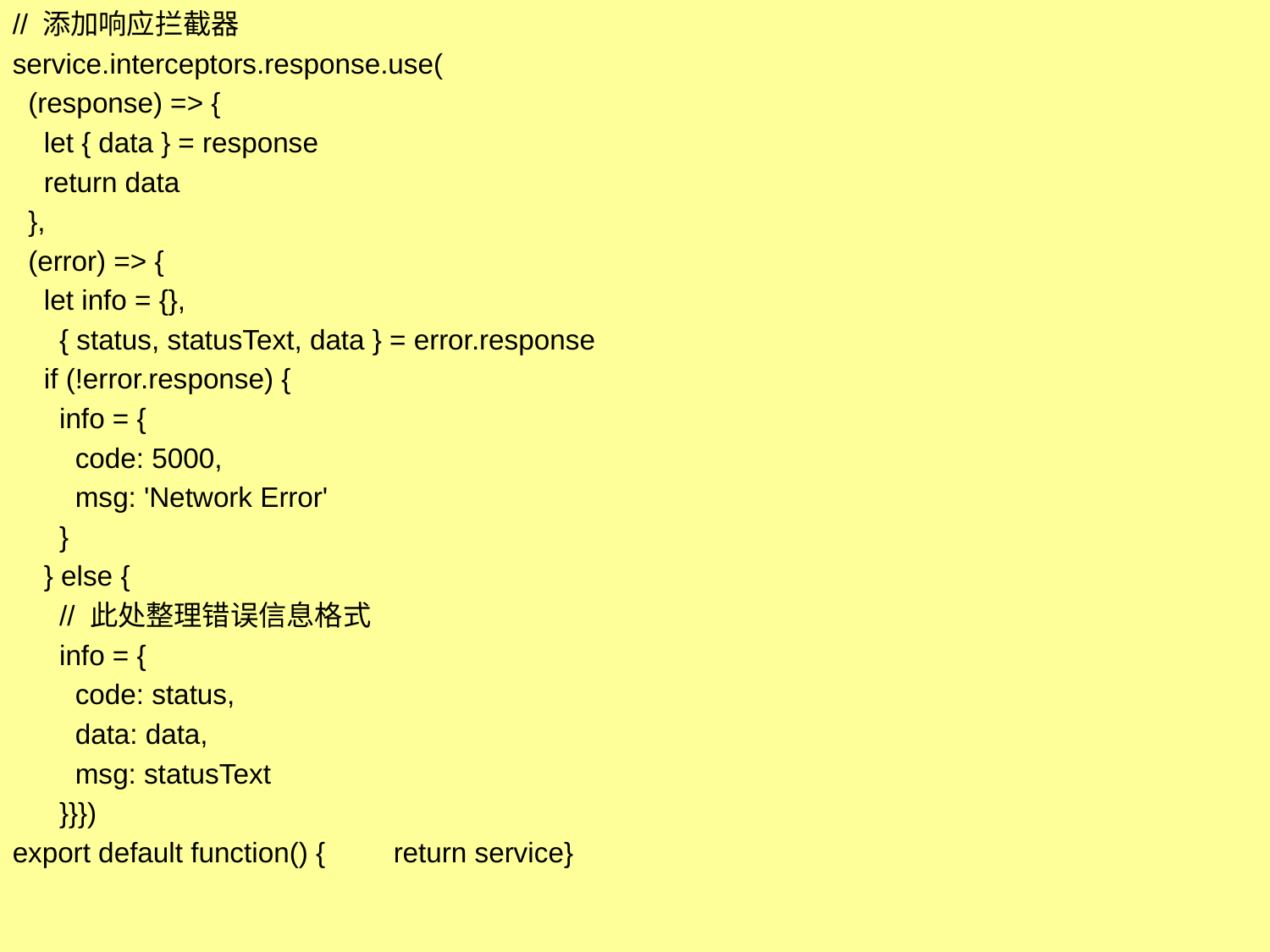

// 添加响应拦截器
service.interceptors.response.use(
  (response) => {
    let { data } = response
    return data
  },
  (error) => {
    let info = {},
      { status, statusText, data } = error.response
    if (!error.response) {
      info = {
        code: 5000,
        msg: 'Network Error'
      }
    } else {
      // 此处整理错误信息格式
      info = {
        code: status,
        data: data,
        msg: statusText
      }}})
export default function() {	return service}
# Axios